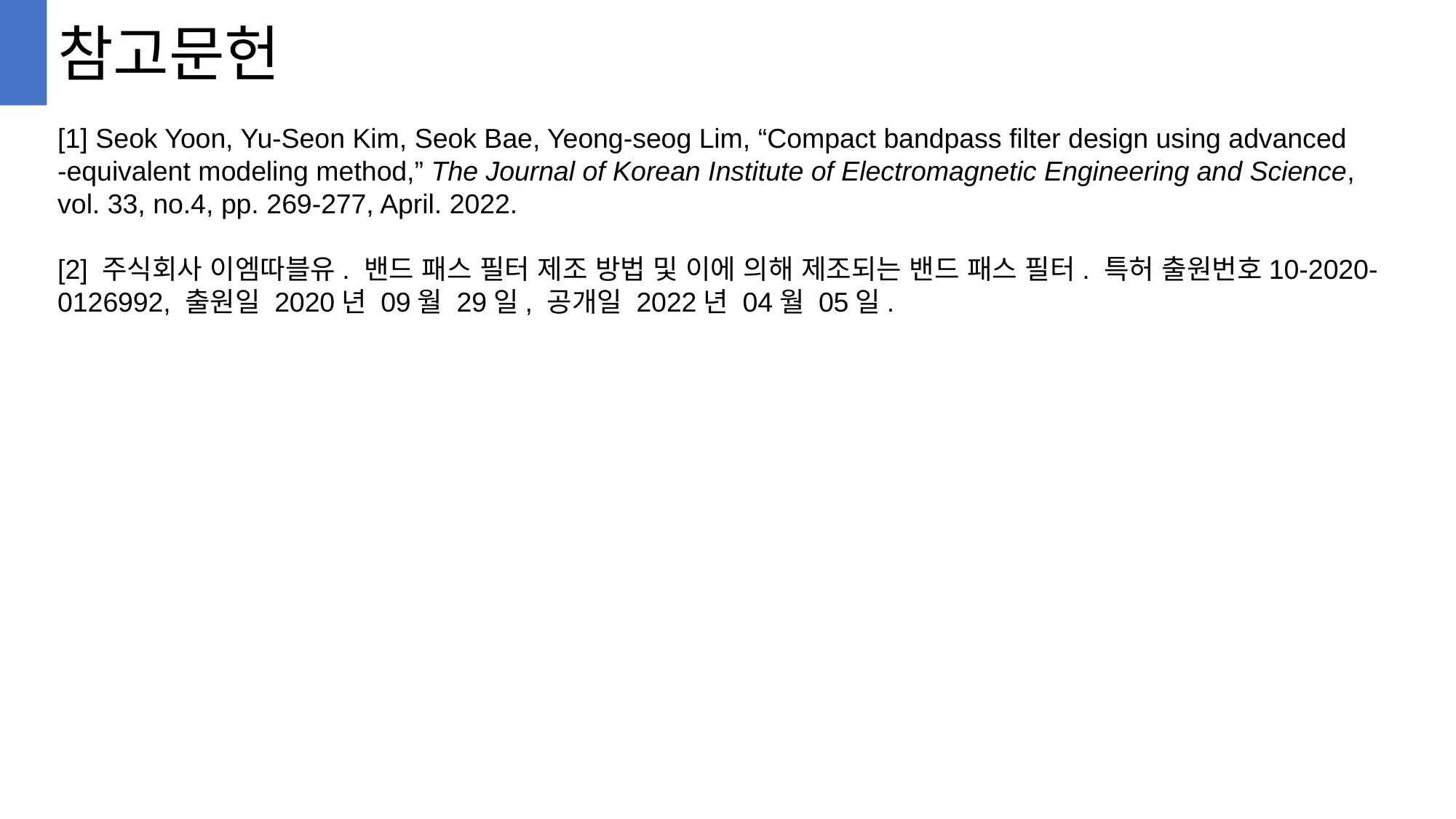

참고문헌
[1] Seok Yoon, Yu-Seon Kim, Seok Bae, Yeong-seog Lim, “Compact bandpass filter design using advanced
-equivalent modeling method,” The Journal of Korean Institute of Electromagnetic Engineering and Science,
vol. 33, no.4, pp. 269-277, April. 2022.

[2] 주식회사 이엠따블유. 밴드 패스 필터 제조 방법 및 이에 의해 제조되는 밴드 패스 필터. 특허 출원번호10-2020-0126992, 출원일 2020년 09월 29일, 공개일 2022년 04월 05일.